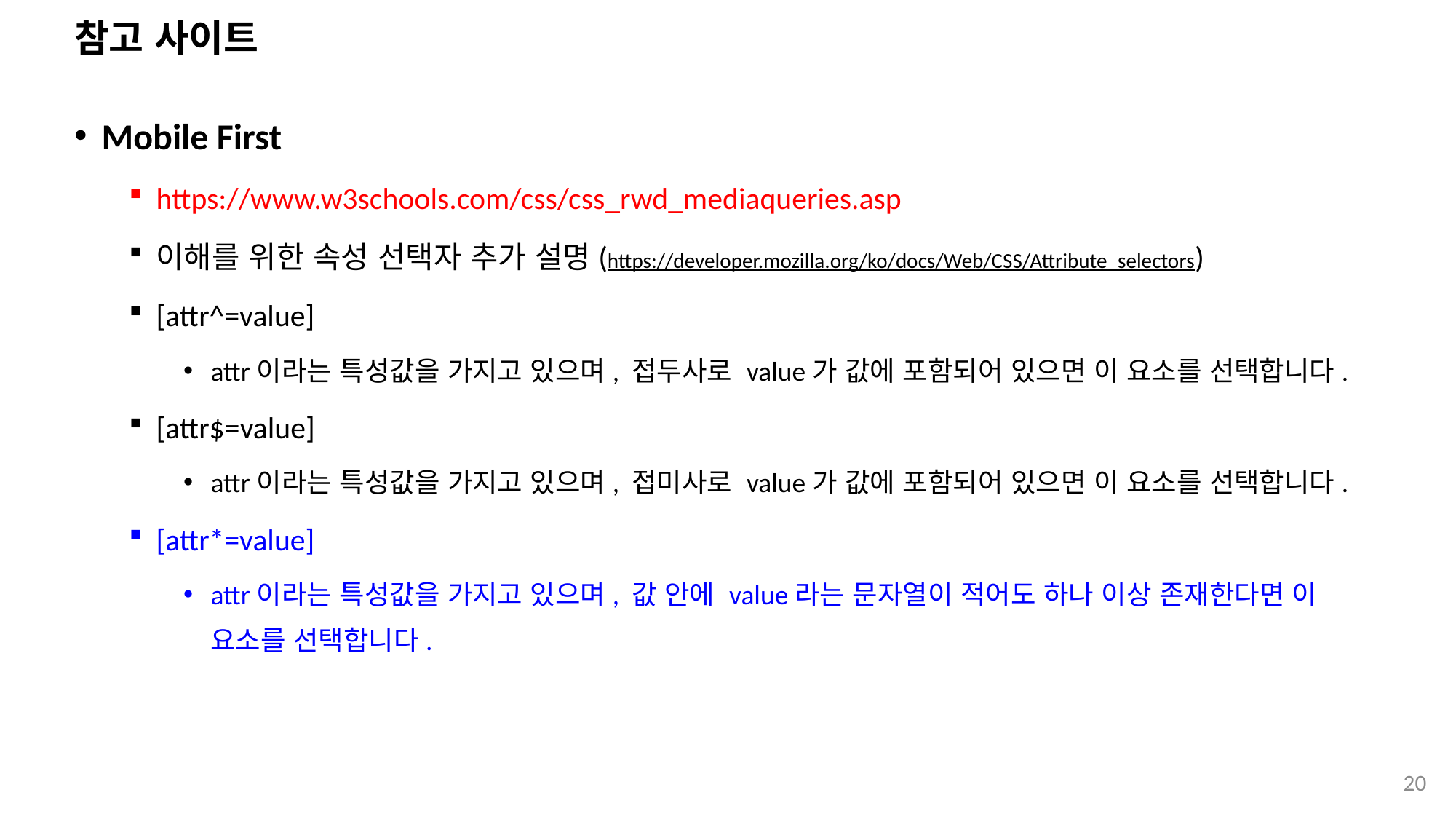

# 참고 사이트
Mobile First
https://www.w3schools.com/css/css_rwd_mediaqueries.asp
이해를 위한 속성 선택자 추가 설명(https://developer.mozilla.org/ko/docs/Web/CSS/Attribute_selectors)
[attr^=value]
attr이라는 특성값을 가지고 있으며, 접두사로 value가 값에 포함되어 있으면 이 요소를 선택합니다.
[attr$=value]
attr이라는 특성값을 가지고 있으며, 접미사로 value가 값에 포함되어 있으면 이 요소를 선택합니다.
[attr*=value]
attr이라는 특성값을 가지고 있으며, 값 안에 value라는 문자열이 적어도 하나 이상 존재한다면 이 요소를 선택합니다.

20